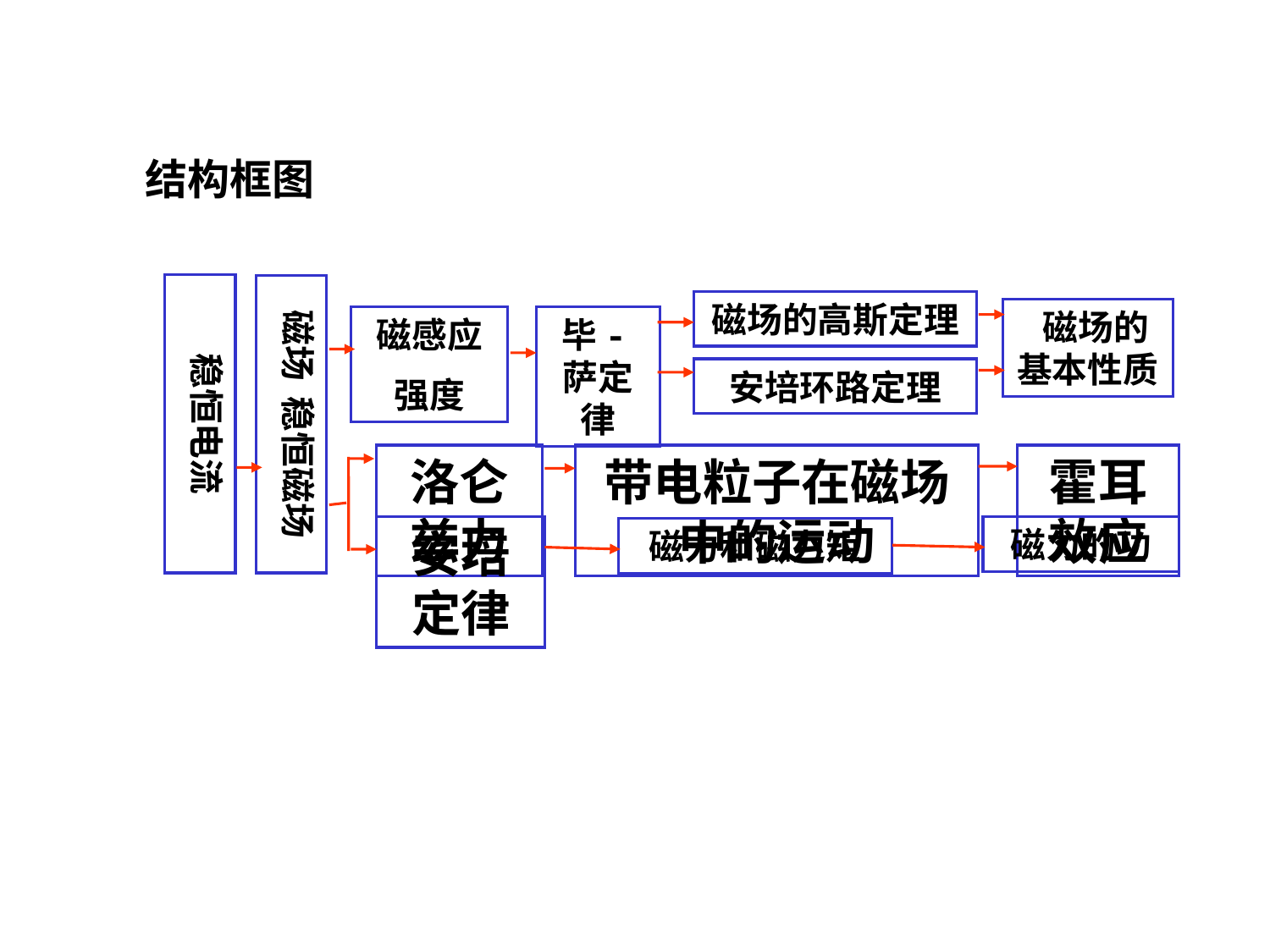

结构框图
稳恒电流
磁场  稳恒磁场
磁场的高斯定理
 磁场的基本性质
磁感应
强度
毕-萨定律

安培环路定理

洛仑兹力
带电粒子在磁场中的运动
霍耳效应

安培定律
磁力的功
磁力和磁力矩